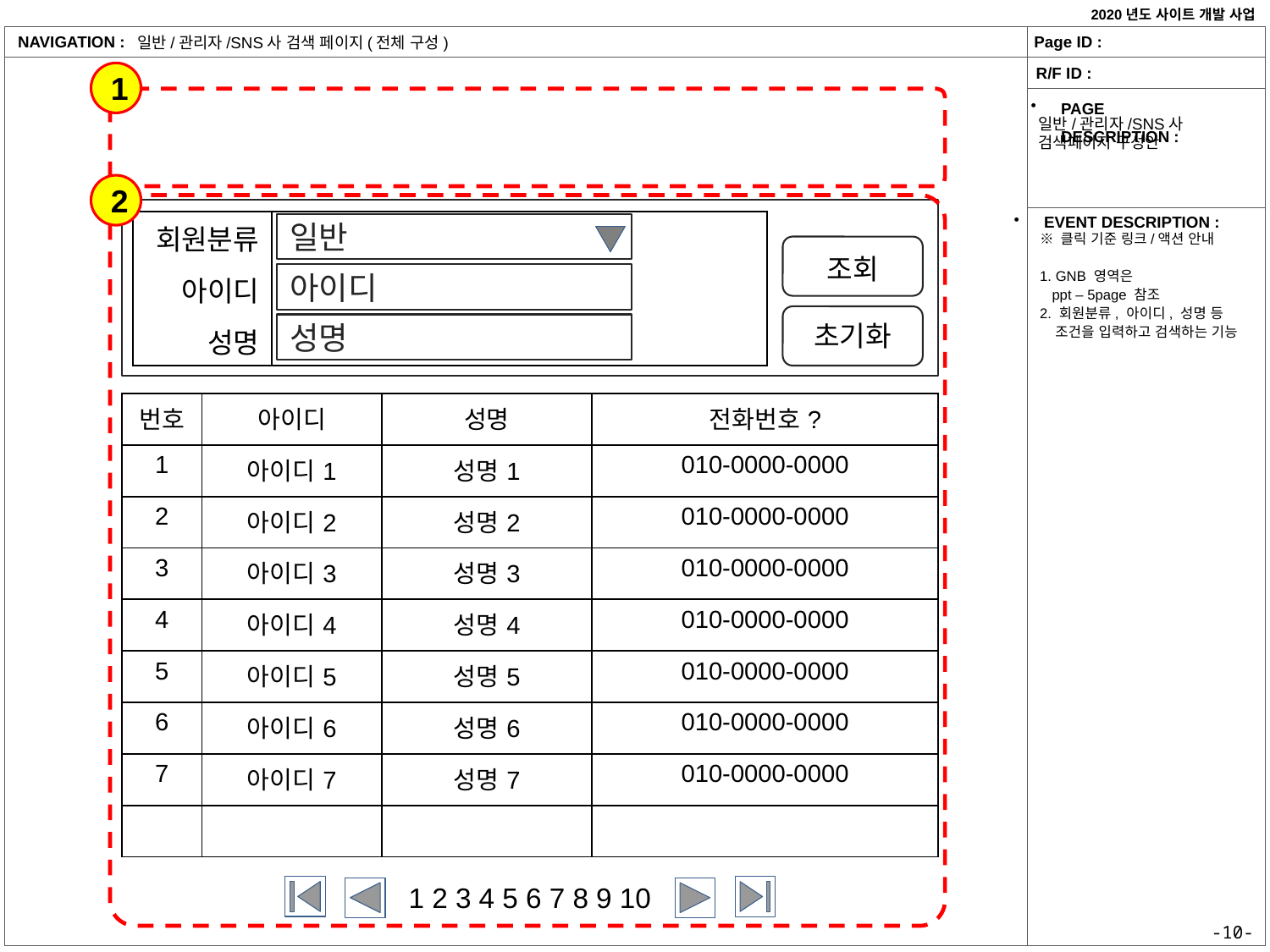

일반/관리자/SNS사 검색 페이지(전체 구성)
1

일반/관리자/SNS사 검색페이지 구성안
2

일반

조회

초기화
아이디
성명
| 회원분류 |  |
| --- | --- |
| 아이디 |  |
| 성명 |  |
※ 클릭 기준 링크/액션 안내
1. GNB 영역은
   ppt – 5page 참조
2. 회원분류, 아이디, 성명 등
   조건을 입력하고 검색하는 기능

| 번호 | 아이디 | 성명 | 전화번호? |
| --- | --- | --- | --- |
| 1 | 아이디1 | 성명1 | 010-0000-0000 |
| 2 | 아이디2 | 성명2 | 010-0000-0000 |
| 3 | 아이디3 | 성명3 | 010-0000-0000 |
| 4 | 아이디4 | 성명4 | 010-0000-0000 |
| 5 | 아이디5 | 성명5 | 010-0000-0000 |
| 6 | 아이디6 | 성명6 | 010-0000-0000 |
| 7 | 아이디7 | 성명7 | 010-0000-0000 |
|  |  |  |  |
1 2 3 4 5 6 7 8 9 10